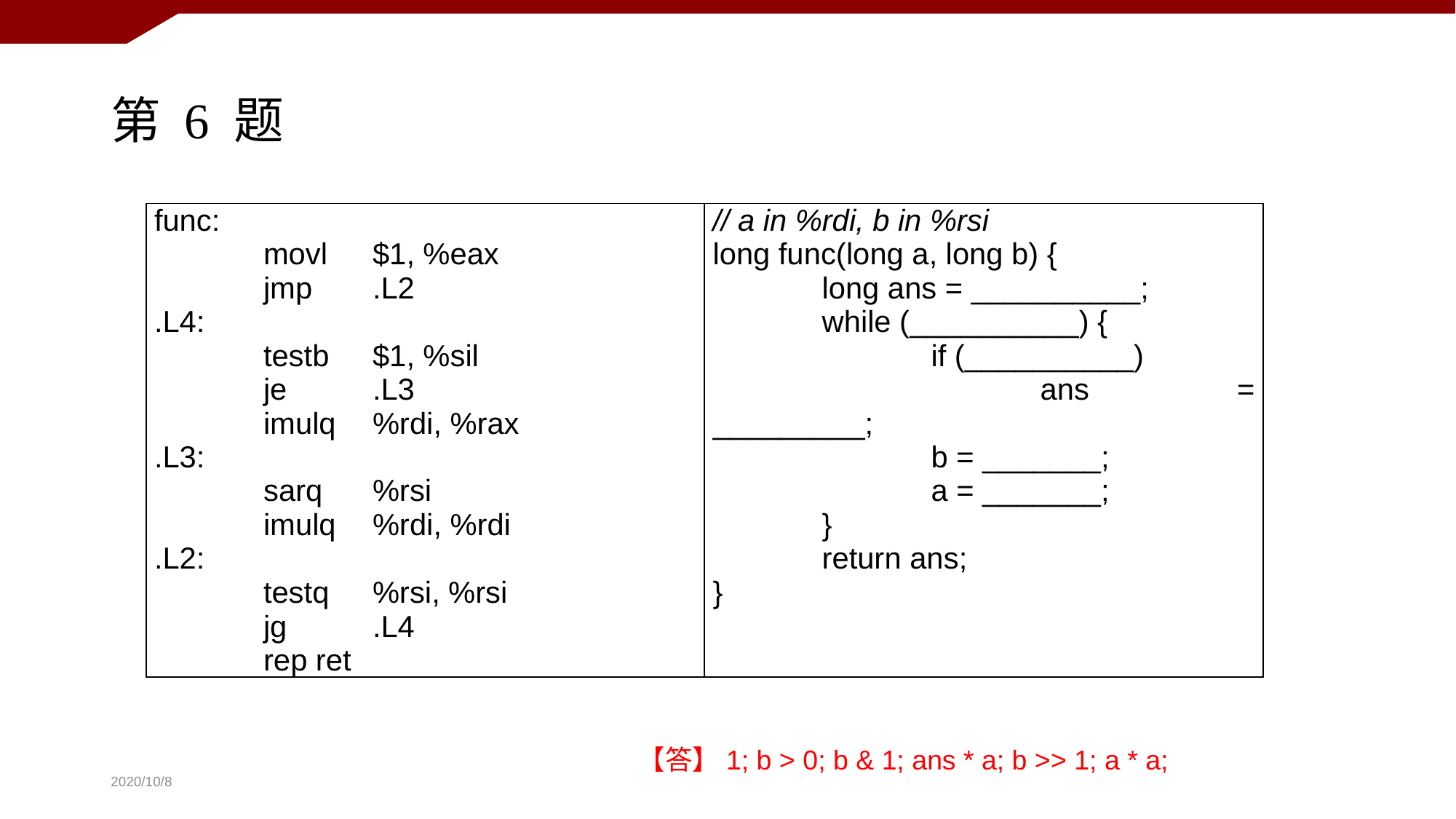

# 第 6 题
| func: movl $1, %eax jmp .L2 .L4: testb $1, %sil je .L3 imulq %rdi, %rax .L3: sarq %rsi imulq %rdi, %rdi .L2: testq %rsi, %rsi jg .L4 rep ret | // a in %rdi, b in %rsi long func(long a, long b) { long ans = \_\_\_\_\_\_\_\_\_\_; while (\_\_\_\_\_\_\_\_\_\_) { if (\_\_\_\_\_\_\_\_\_\_) ans = \_\_\_\_\_\_\_\_\_; b = \_\_\_\_\_\_\_; a = \_\_\_\_\_\_\_; } return ans; } |
| --- | --- |
【答】1; b > 0; b & 1; ans * a; b >> 1; a * a;
2020/10/8